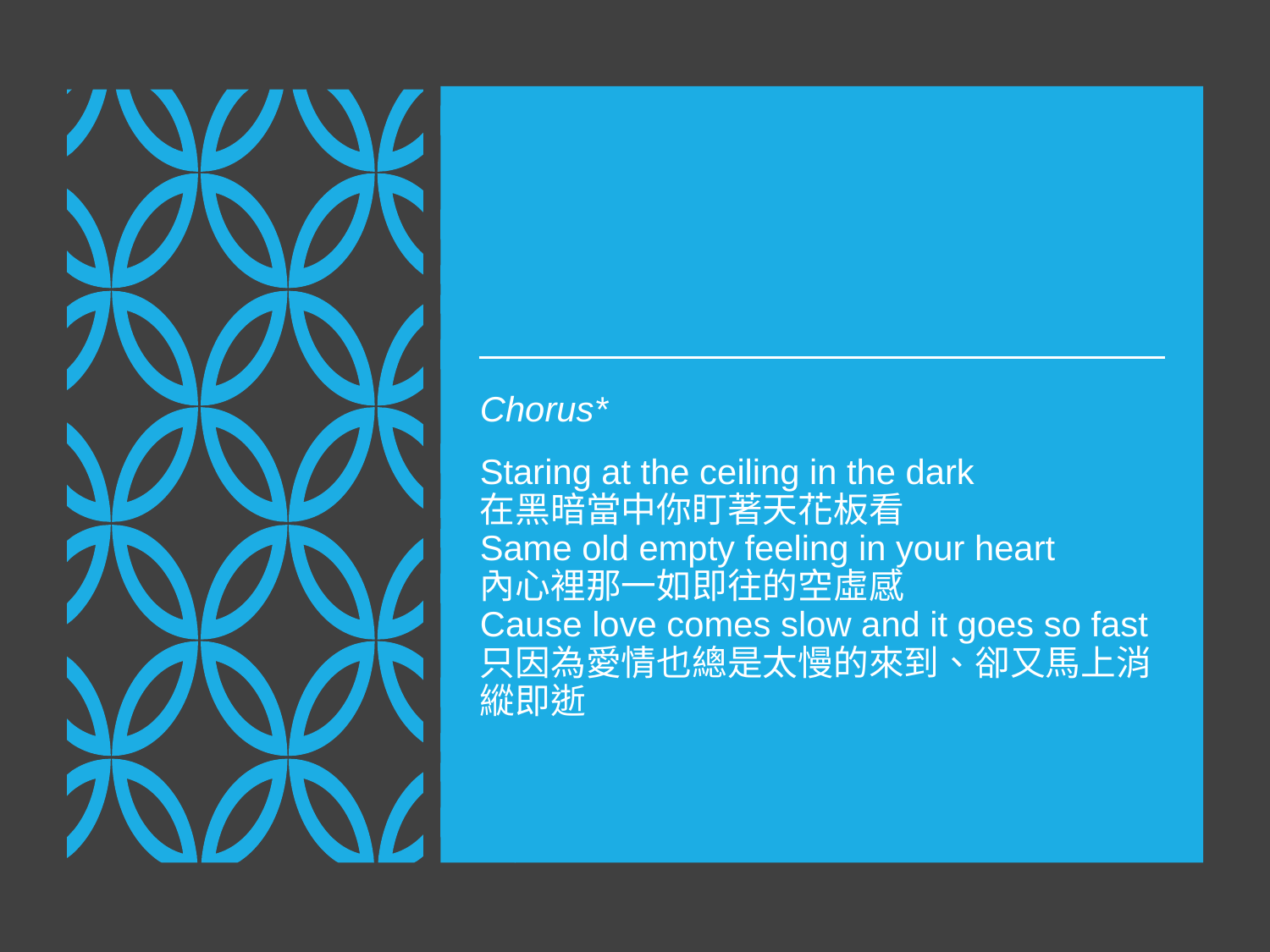

#

Chorus*
Staring at the ceiling in the dark
在黑暗當中你盯著天花板看
Same old empty feeling in your heart
內心裡那一如即往的空虛感
Cause love comes slow and it goes so fast
只因為愛情也總是太慢的來到、卻又馬上消縱即逝